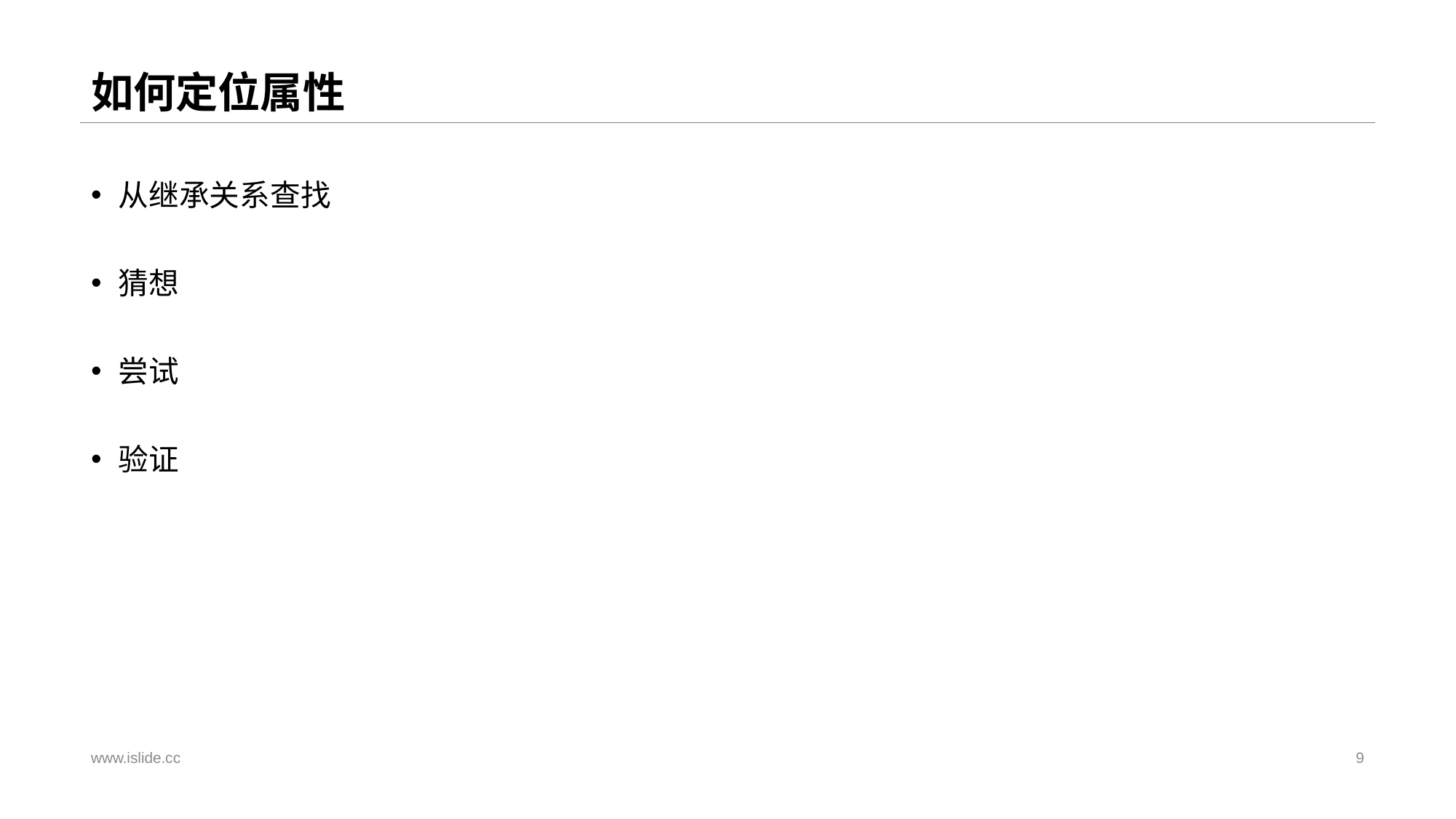

# 如何定位属性
从继承关系查找
猜想
尝试
验证
www.islide.cc
9